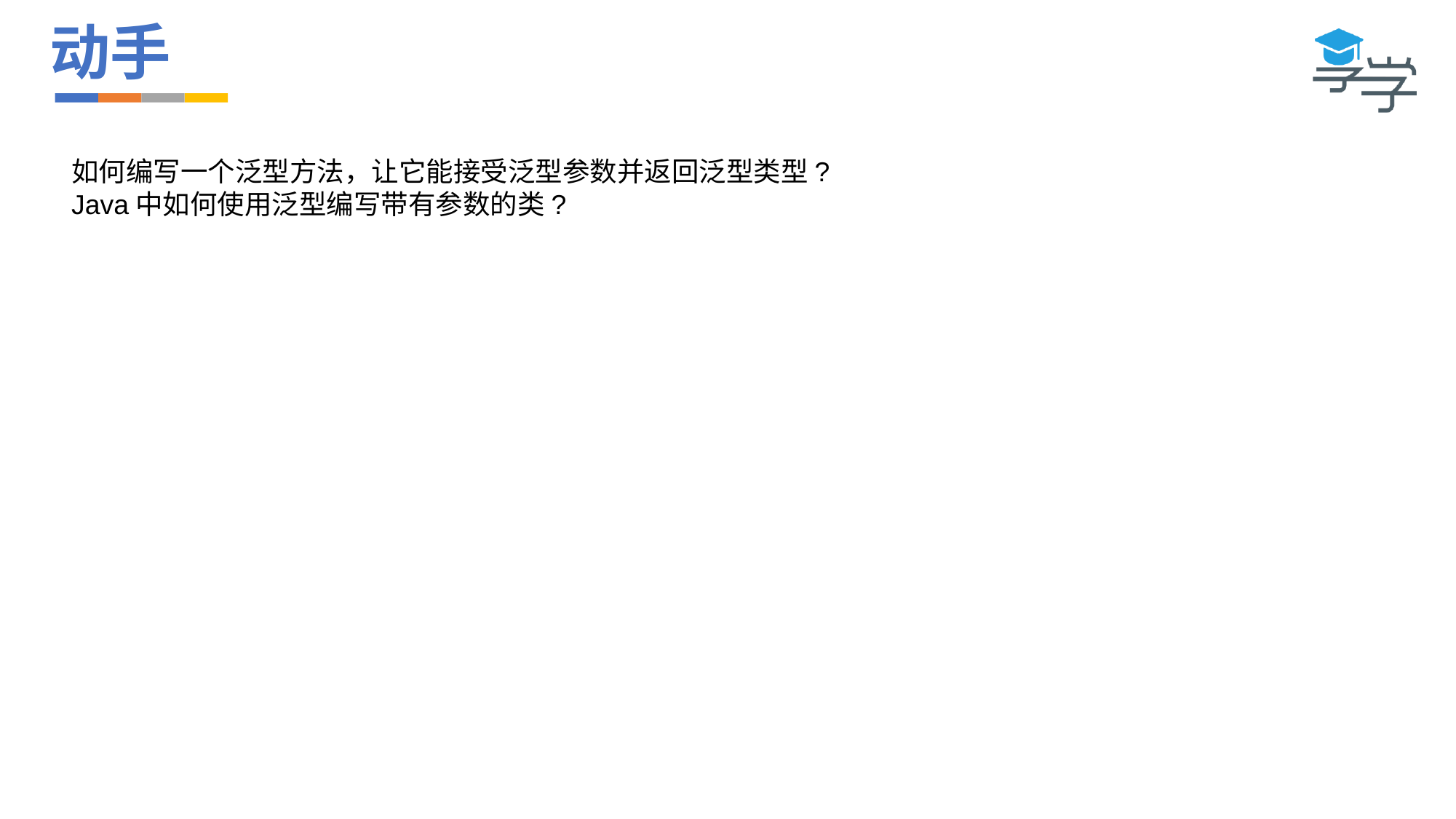

# 动手
如何编写一个泛型方法，让它能接受泛型参数并返回泛型类型?
Java中如何使用泛型编写带有参数的类?